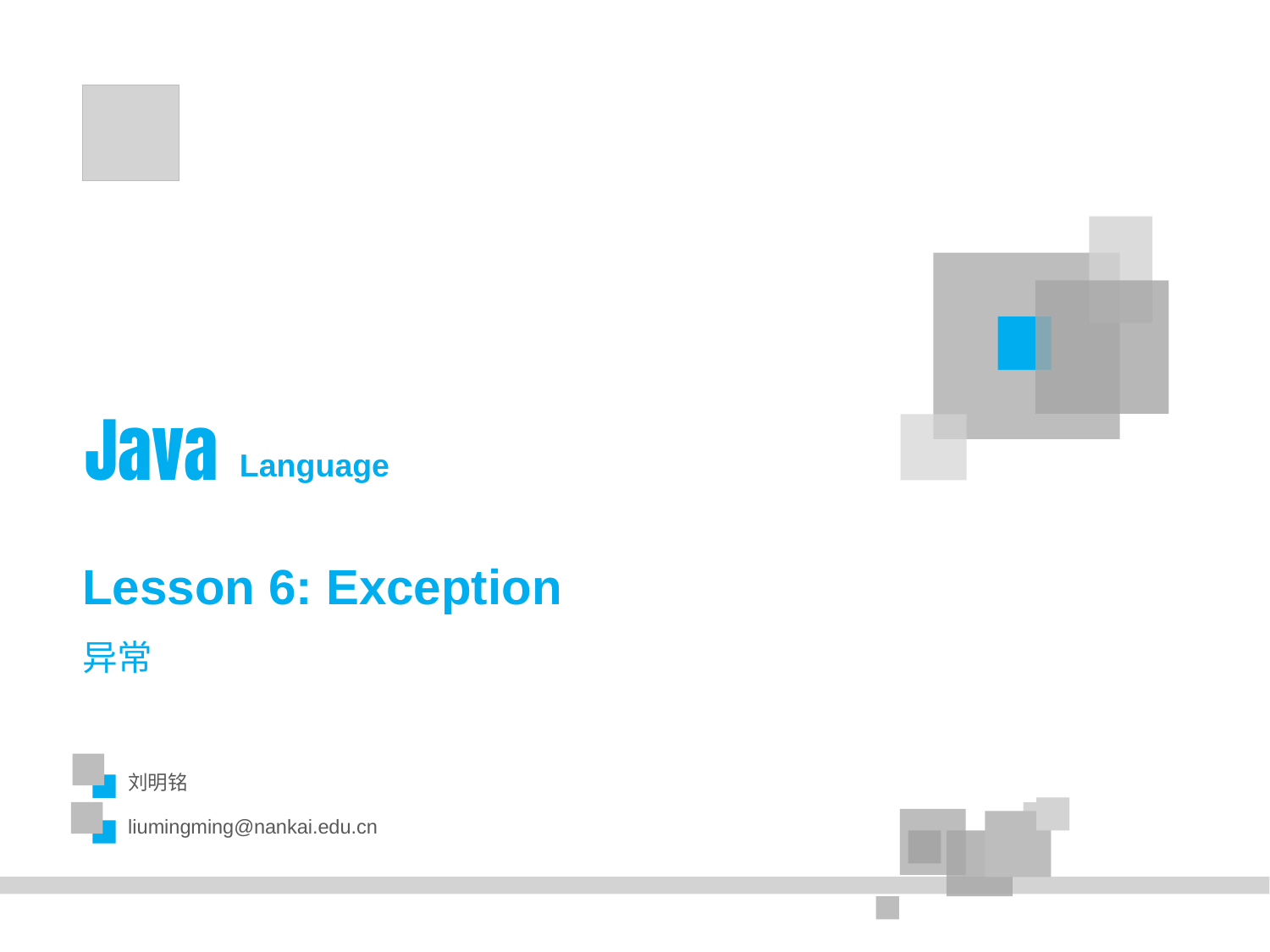

Java
Language
# Lesson 6: Exception
异常
刘明铭
liumingming@nankai.edu.cn